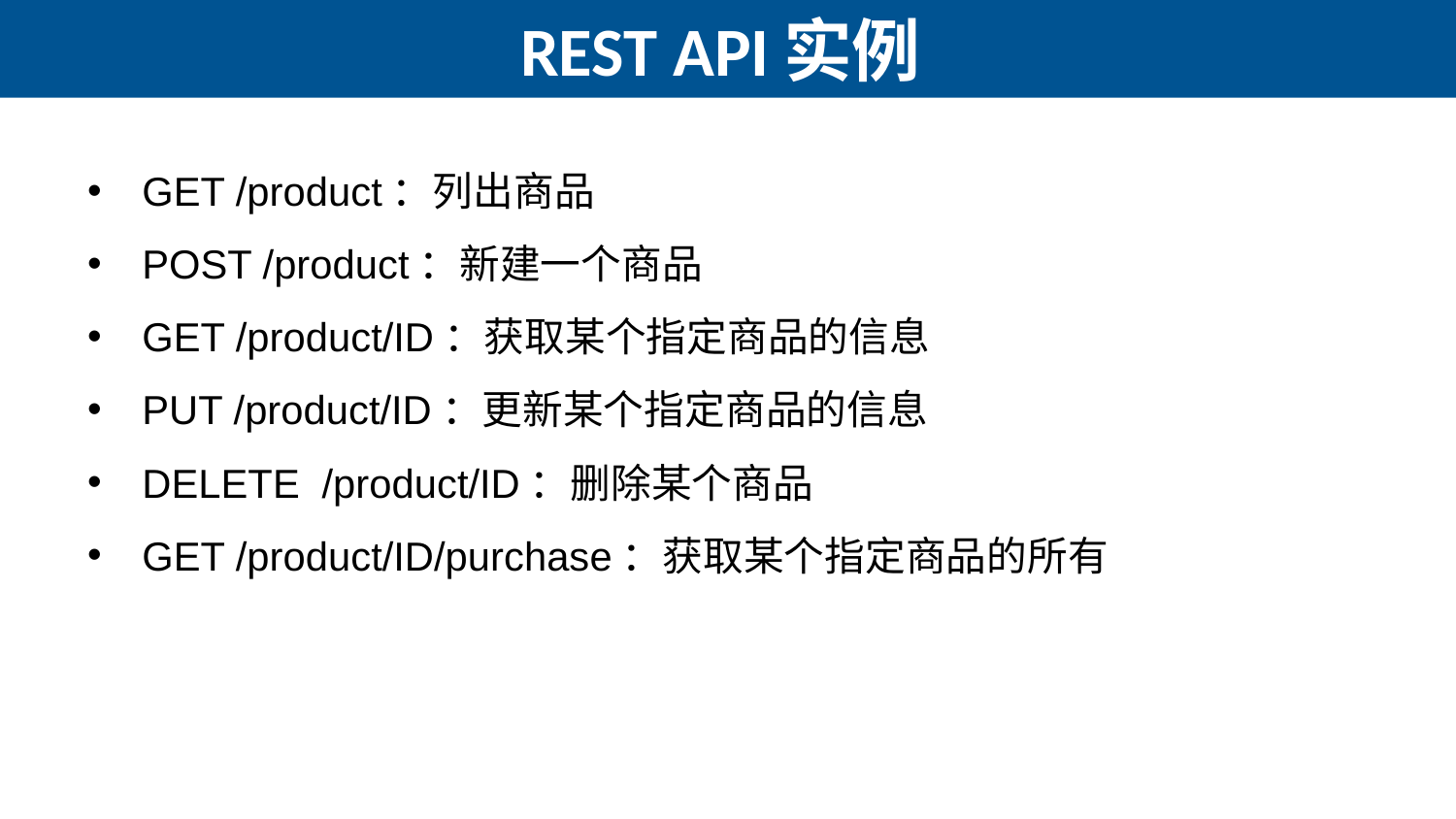

# REST API实例
GET /product：列出商品
POST /product：新建一个商品
GET /product/ID：获取某个指定商品的信息
PUT /product/ID：更新某个指定商品的信息
DELETE  /product/ID：删除某个商品
GET /product/ID/purchase：获取某个指定商品的所有